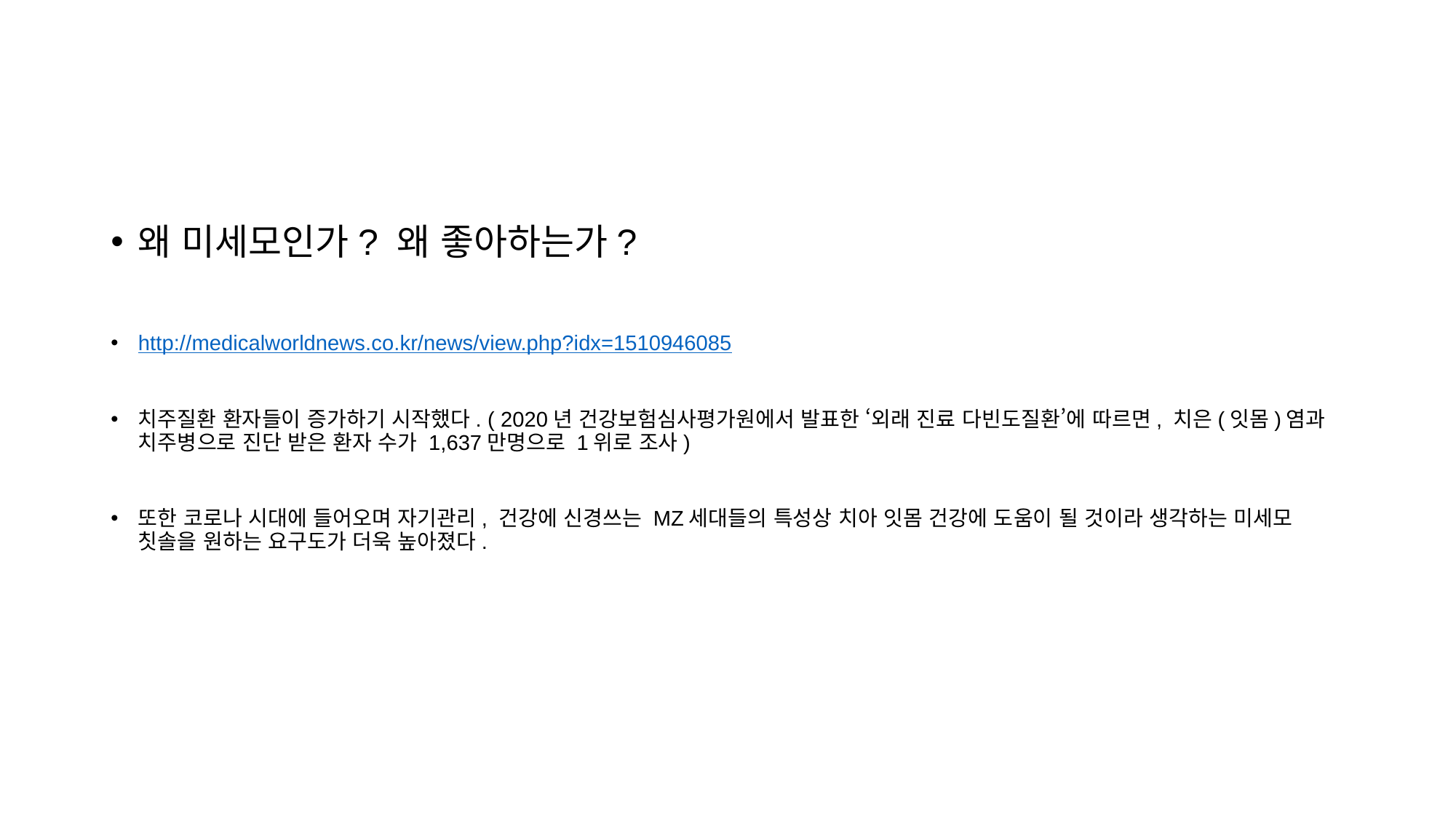

왜 미세모인가? 왜 좋아하는가?

http://medicalworldnews.co.kr/news/view.php?idx=1510946085

치주질환 환자들이 증가하기 시작했다. ( 2020년 건강보험심사평가원에서 발표한 ‘외래 진료 다빈도질환’에 따르면, 치은(잇몸)염과 치주병으로 진단 받은 환자 수가 1,637만명으로 1위로 조사)

또한 코로나 시대에 들어오며 자기관리, 건강에 신경쓰는 MZ세대들의 특성상 치아 잇몸 건강에 도움이 될 것이라 생각하는 미세모 칫솔을 원하는 요구도가 더욱 높아졌다.